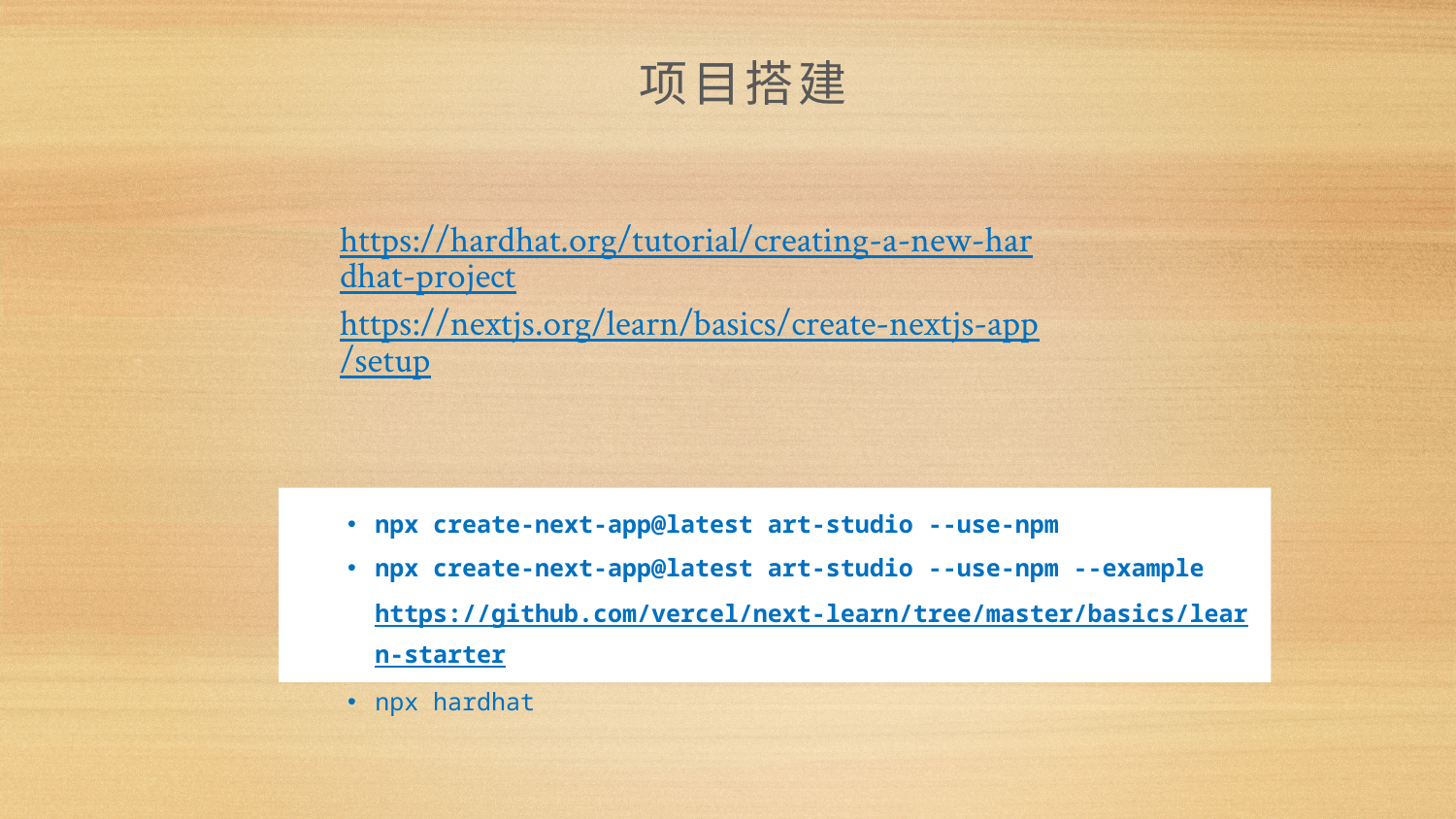

项目搭建
https://hardhat.org/tutorial/creating-a-new-hardhat-project
https://nextjs.org/learn/basics/create-nextjs-app/setup

npx create-next-app@latest art-studio --use-npm
npx create-next-app@latest art-studio --use-npm --example https://github.com/vercel/next-learn/tree/master/basics/learn-starter
npx hardhat